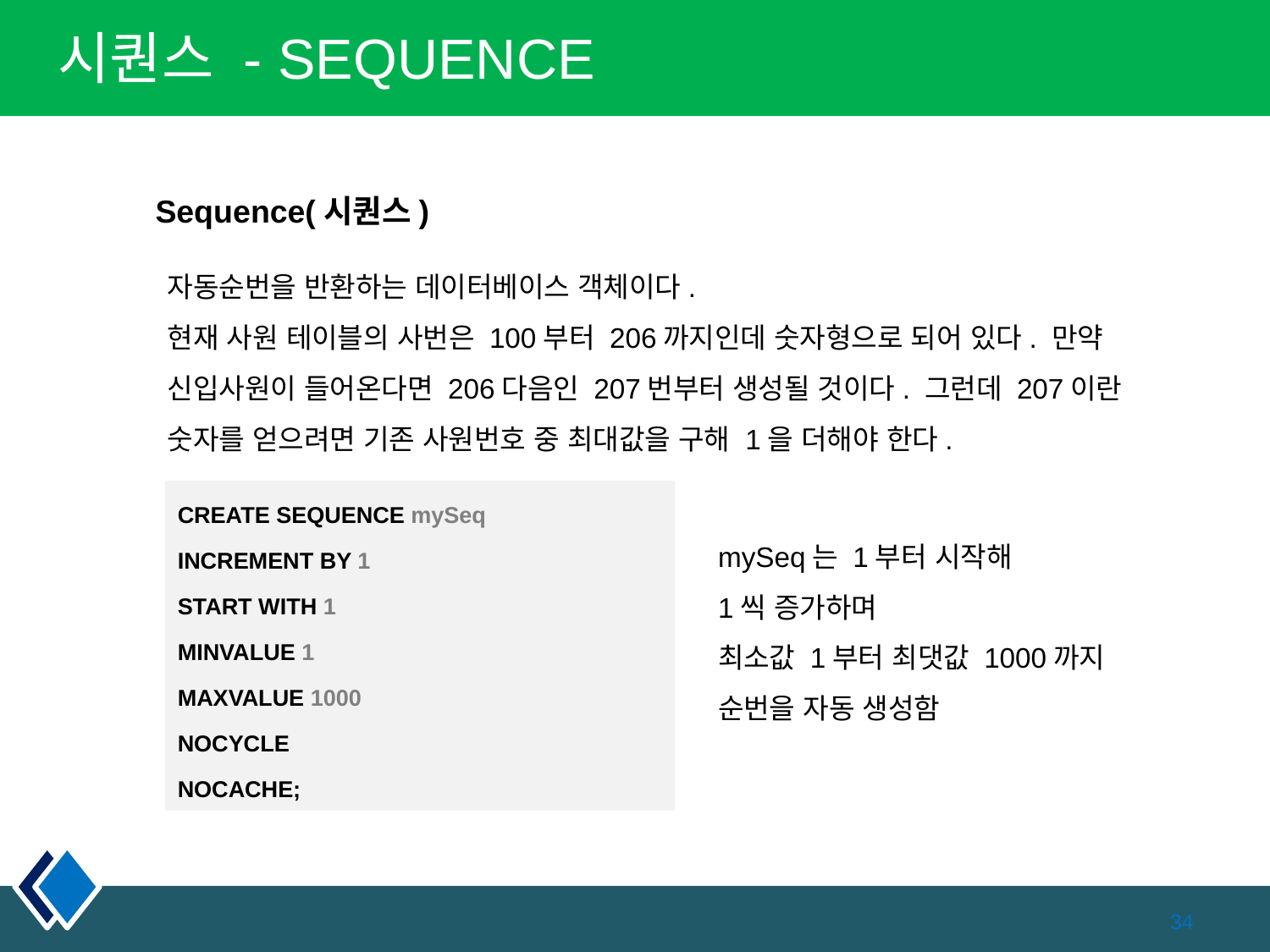

# 시퀀스 - SEQUENCE
  Sequence(시퀀스)

자동순번을 반환하는 데이터베이스 객체이다.
현재 사원 테이블의 사번은 100부터 206까지인데 숫자형으로 되어 있다. 만약 신입사원이 들어온다면 206다음인 207번부터 생성될 것이다. 그런데 207이란 숫자를 얻으려면 기존 사원번호 중 최대값을 구해 1을 더해야 한다.
CREATE SEQUENCE mySeq
INCREMENT BY 1
START WITH 1
MINVALUE 1
MAXVALUE 1000
NOCYCLE
NOCACHE;
mySeq는 1부터 시작해
1씩 증가하며
최소값 1부터 최댓값 1000까지
순번을 자동 생성함
34